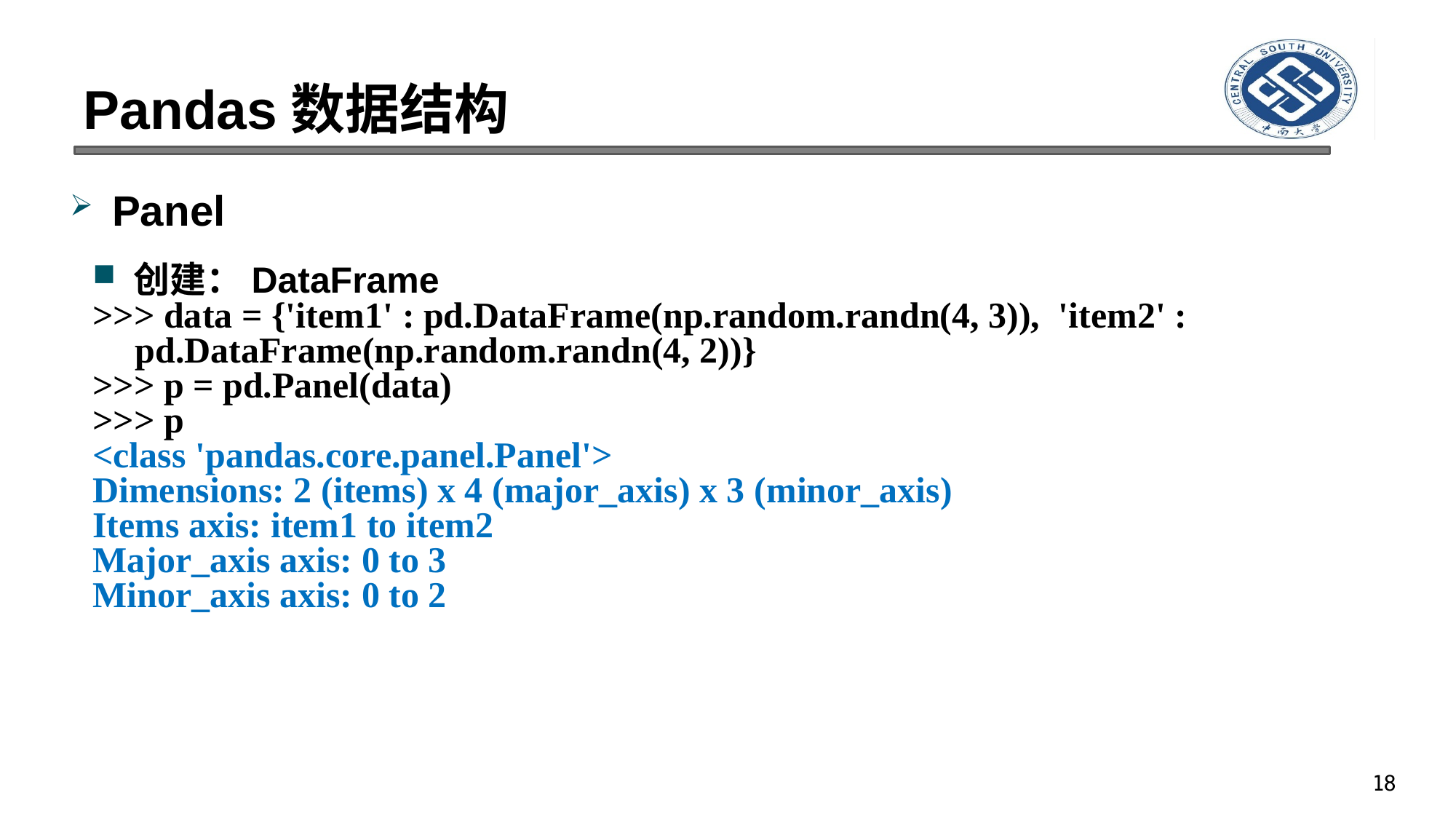

# Pandas数据结构
Panel
创建：DataFrame
>>> data = {'item1' : pd.DataFrame(np.random.randn(4, 3)),  'item2' : pd.DataFrame(np.random.randn(4, 2))}
>>> p = pd.Panel(data)
>>> p
<class 'pandas.core.panel.Panel'>
Dimensions: 2 (items) x 4 (major_axis) x 3 (minor_axis)
Items axis: item1 to item2
Major_axis axis: 0 to 3
Minor_axis axis: 0 to 2

18